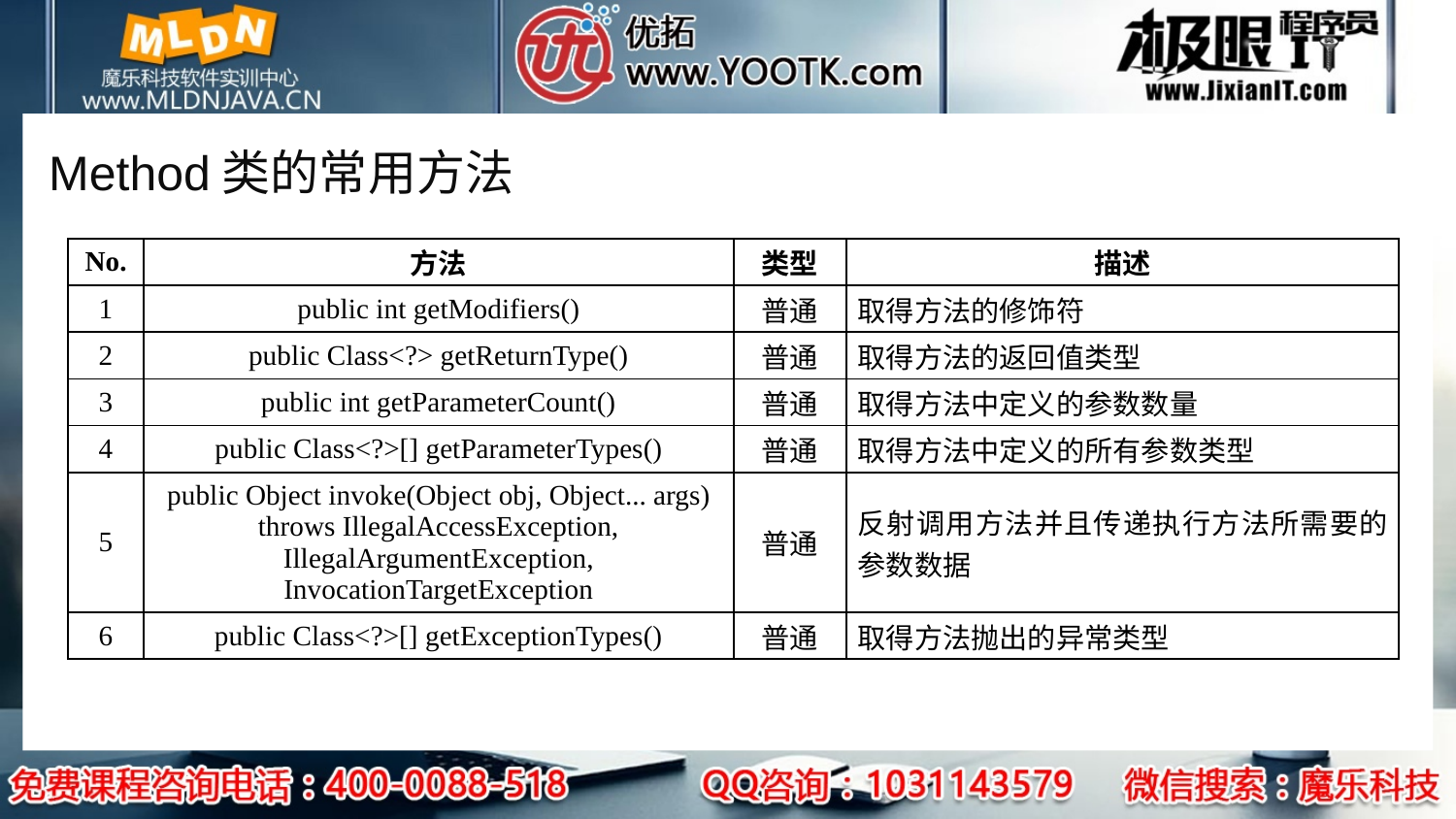

# Method类的常用方法
| No. | 方法 | 类型 | 描述 |
| --- | --- | --- | --- |
| 1 | public int getModifiers() | 普通 | 取得方法的修饰符 |
| 2 | public Class<?> getReturnType() | 普通 | 取得方法的返回值类型 |
| 3 | public int getParameterCount() | 普通 | 取得方法中定义的参数数量 |
| 4 | public Class<?>[] getParameterTypes() | 普通 | 取得方法中定义的所有参数类型 |
| 5 | public Object invoke(Object obj, Object... args) throws IllegalAccessException, IllegalArgumentException, InvocationTargetException | 普通 | 反射调用方法并且传递执行方法所需要的参数数据 |
| 6 | public Class<?>[] getExceptionTypes() | 普通 | 取得方法抛出的异常类型 |